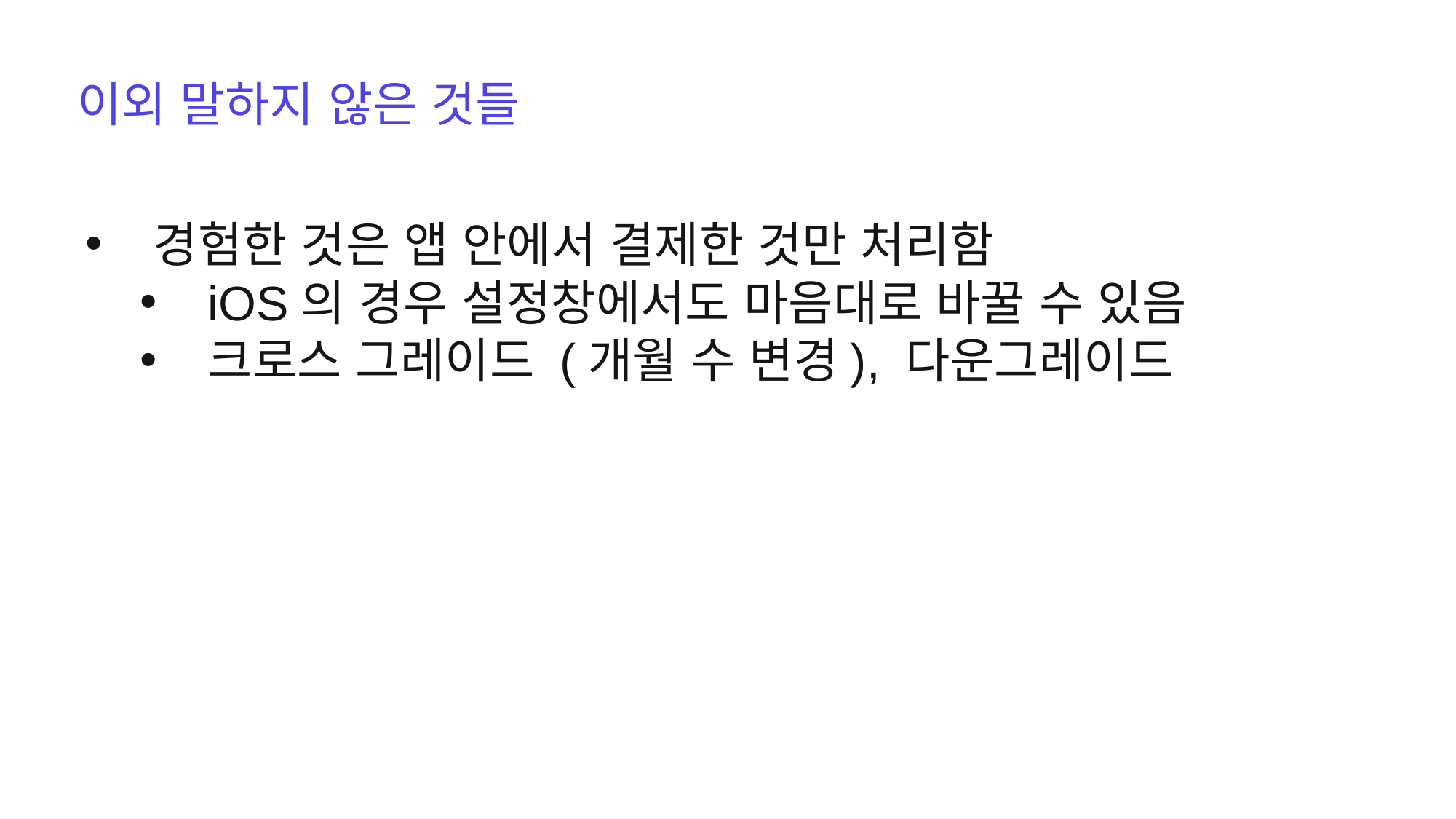

이외 말하지 않은 것들
경험한 것은 앱 안에서 결제한 것만 처리함
iOS의 경우 설정창에서도 마음대로 바꿀 수 있음
크로스 그레이드 (개월 수 변경), 다운그레이드